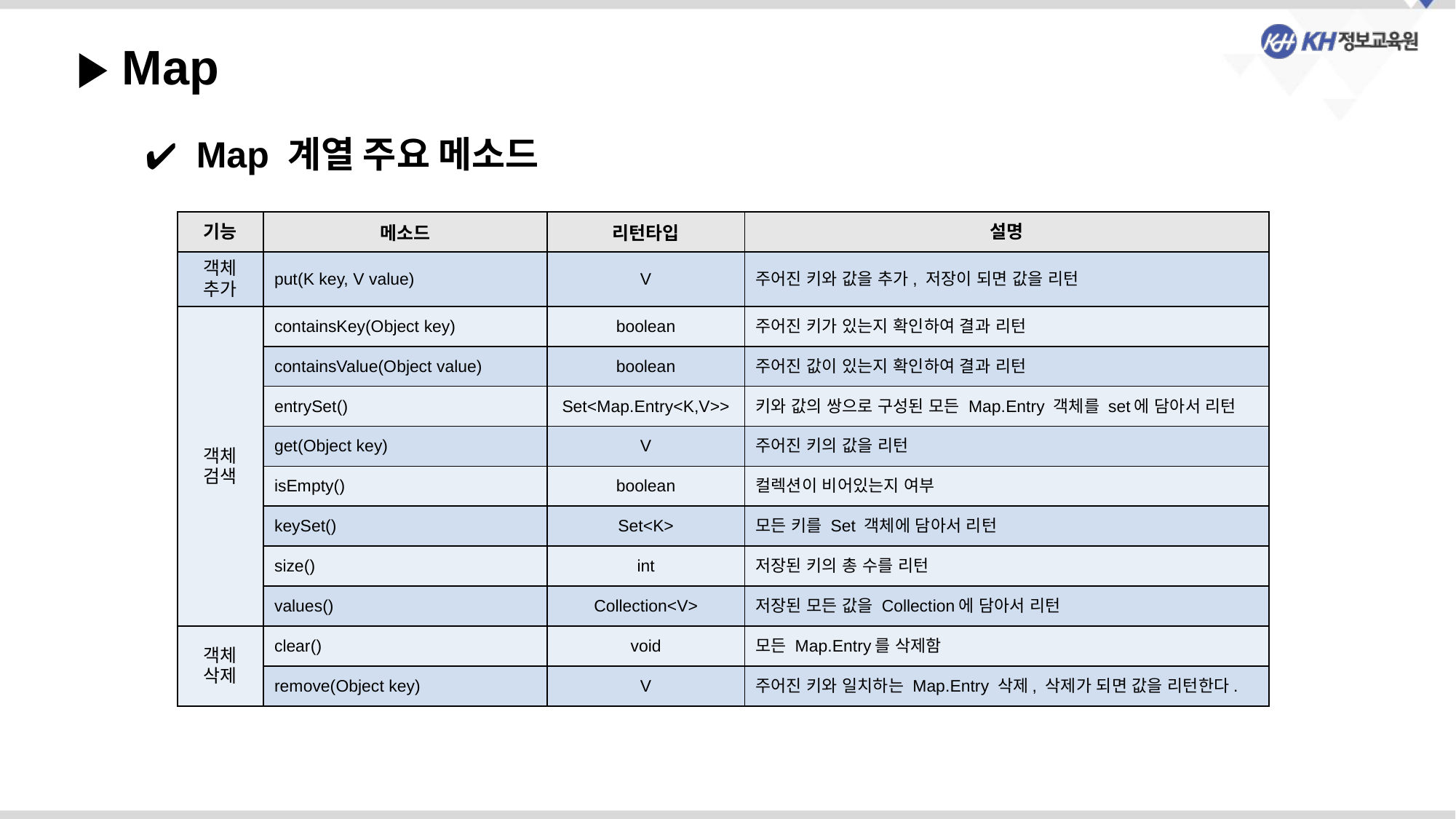

▶ Map
 Map 계열 주요 메소드
| 기능 | 메소드 | 리턴타입 | 설명 |
| --- | --- | --- | --- |
| 객체 추가 | put(K key, V value) | V | 주어진 키와 값을 추가, 저장이 되면 값을 리턴 |
| 객체 검색 | containsKey(Object key) | boolean | 주어진 키가 있는지 확인하여 결과 리턴 |
|  | containsValue(Object value) | boolean | 주어진 값이 있는지 확인하여 결과 리턴 |
|  | entrySet() | Set<Map.Entry<K,V>> | 키와 값의 쌍으로 구성된 모든 Map.Entry 객체를 set에 담아서 리턴 |
|  | get(Object key) | V | 주어진 키의 값을 리턴 |
|  | isEmpty() | boolean | 컬렉션이 비어있는지 여부 |
|  | keySet() | Set<K> | 모든 키를 Set 객체에 담아서 리턴 |
|  | size() | int | 저장된 키의 총 수를 리턴 |
|  | values() | Collection<V> | 저장된 모든 값을 Collection에 담아서 리턴 |
| 객체 삭제 | clear() | void | 모든 Map.Entry를 삭제함 |
|  | remove(Object key) | V | 주어진 키와 일치하는 Map.Entry 삭제, 삭제가 되면 값을 리턴한다. |